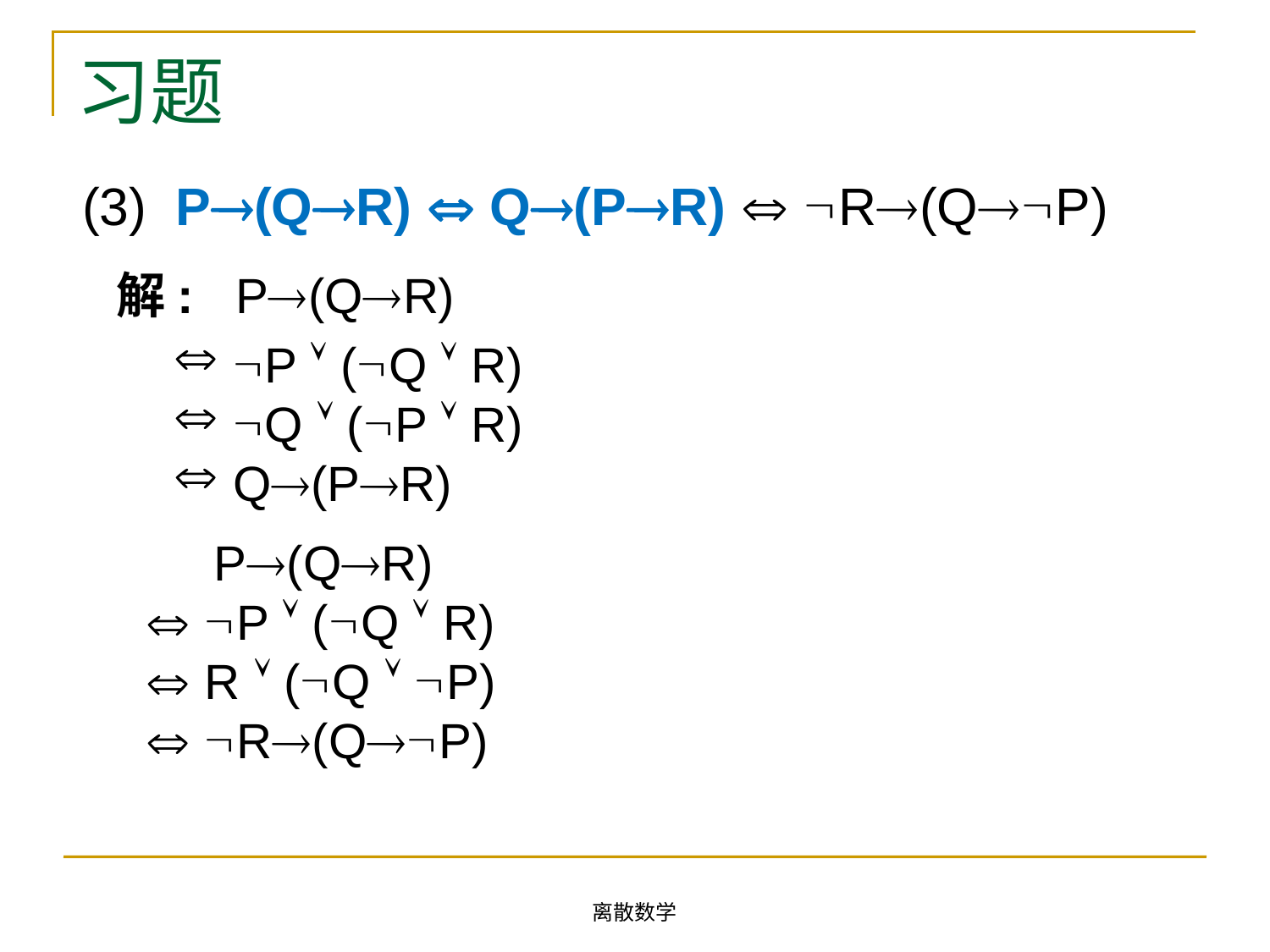

# 习题
 (3)  P→(Q→R) ⇔ Q→(P→R) ⇔ ¬R→(Q→¬P)
解:   P→(Q→R)
 ¬P ∨ (¬Q ∨ R)
 ¬Q ∨ (¬P ∨ R)
 Q→(P→R)

      P→(Q→R)
 ⇔ ¬P ∨ (¬Q ∨ R)
 ⇔ R ∨ (¬Q ∨ ¬P)
 ⇔ ¬R→(Q→¬P)

55
离散数学